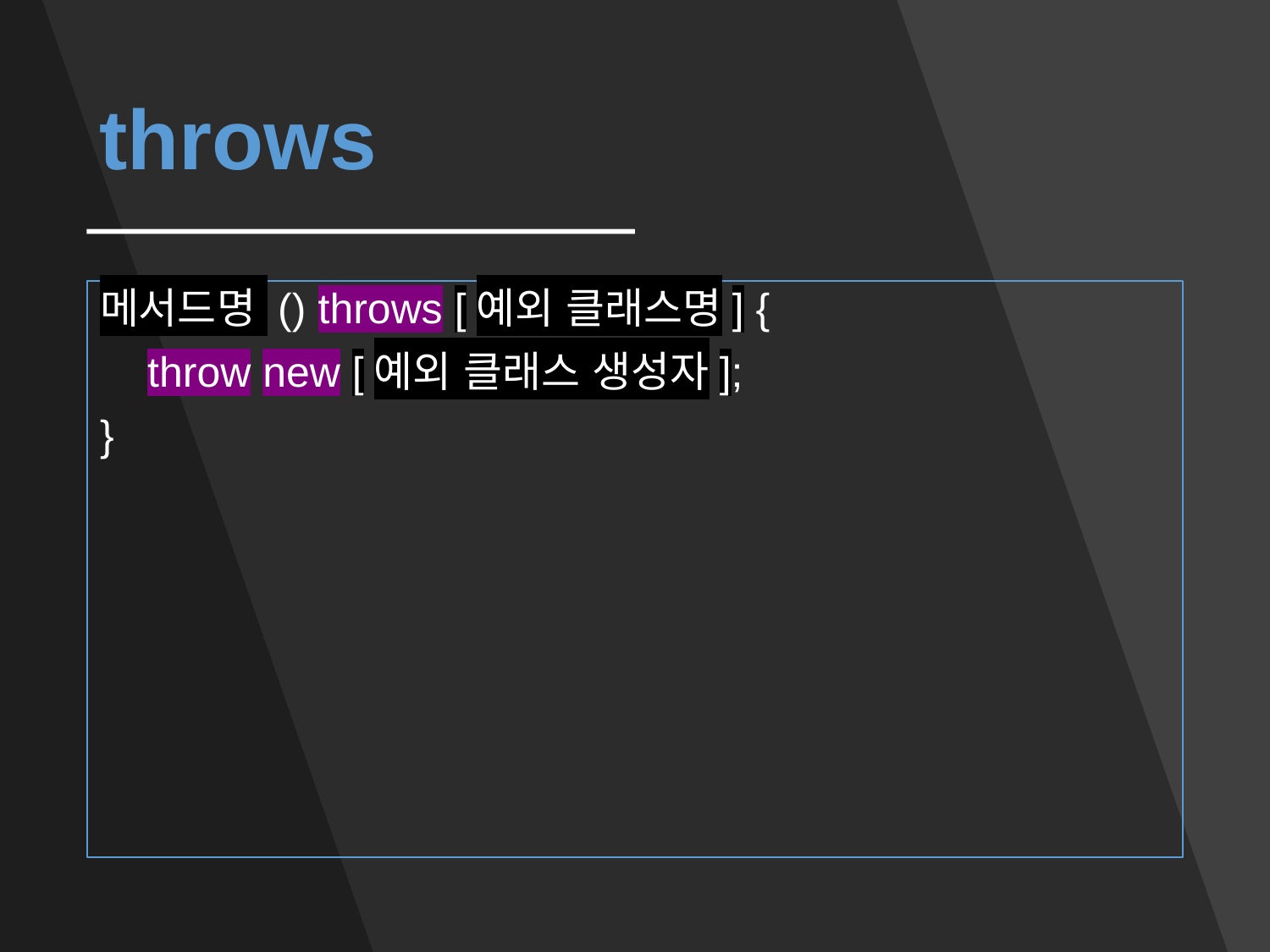

# throws

메서드명 () throws [예외 클래스명] {
    throw new [예외 클래스 생성자];
}